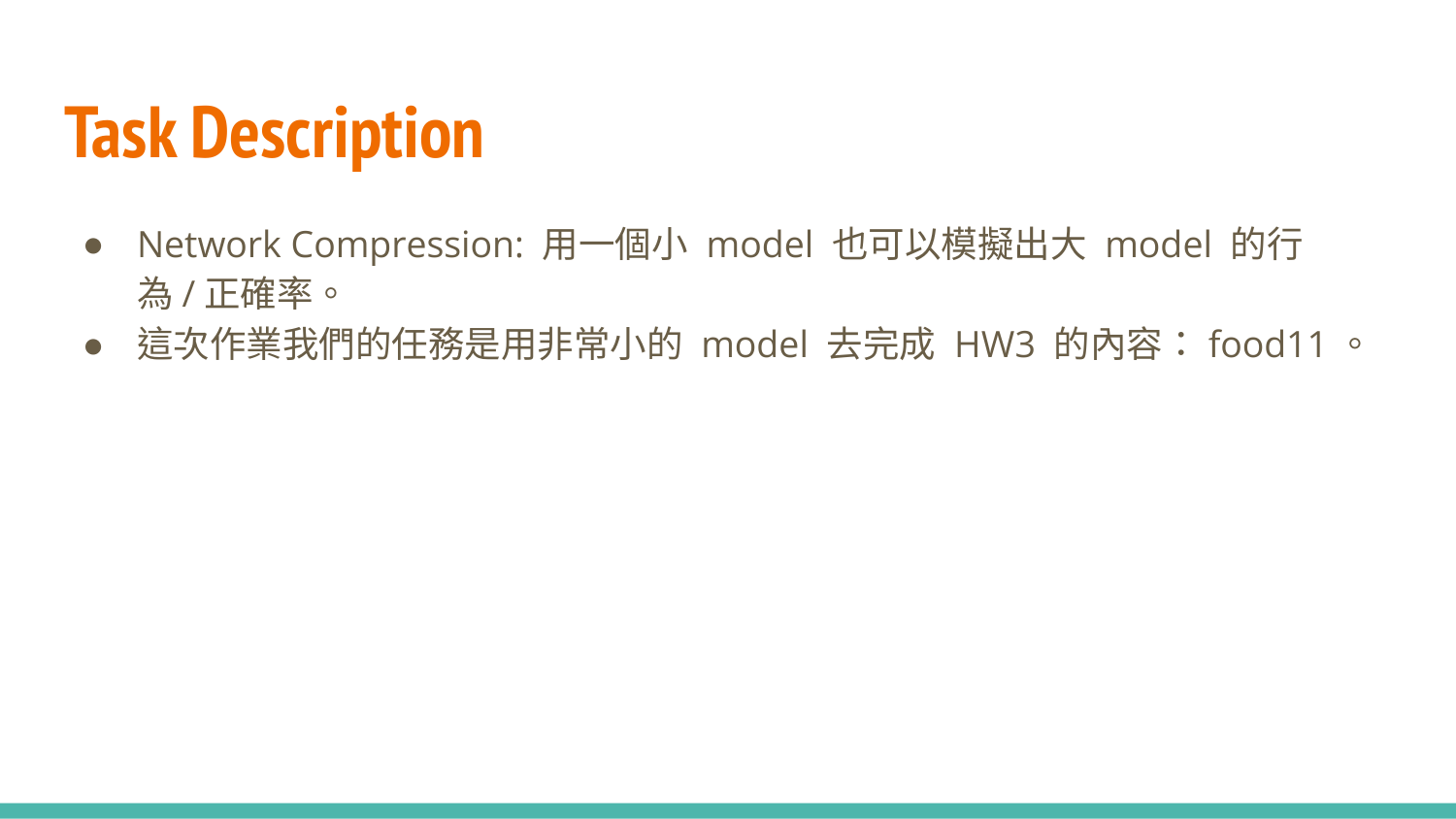

# Task Description
Network Compression: 用一個小 model 也可以模擬出大 model 的行為/正確率。
這次作業我們的任務是用非常小的 model 去完成 HW3 的內容：food11。